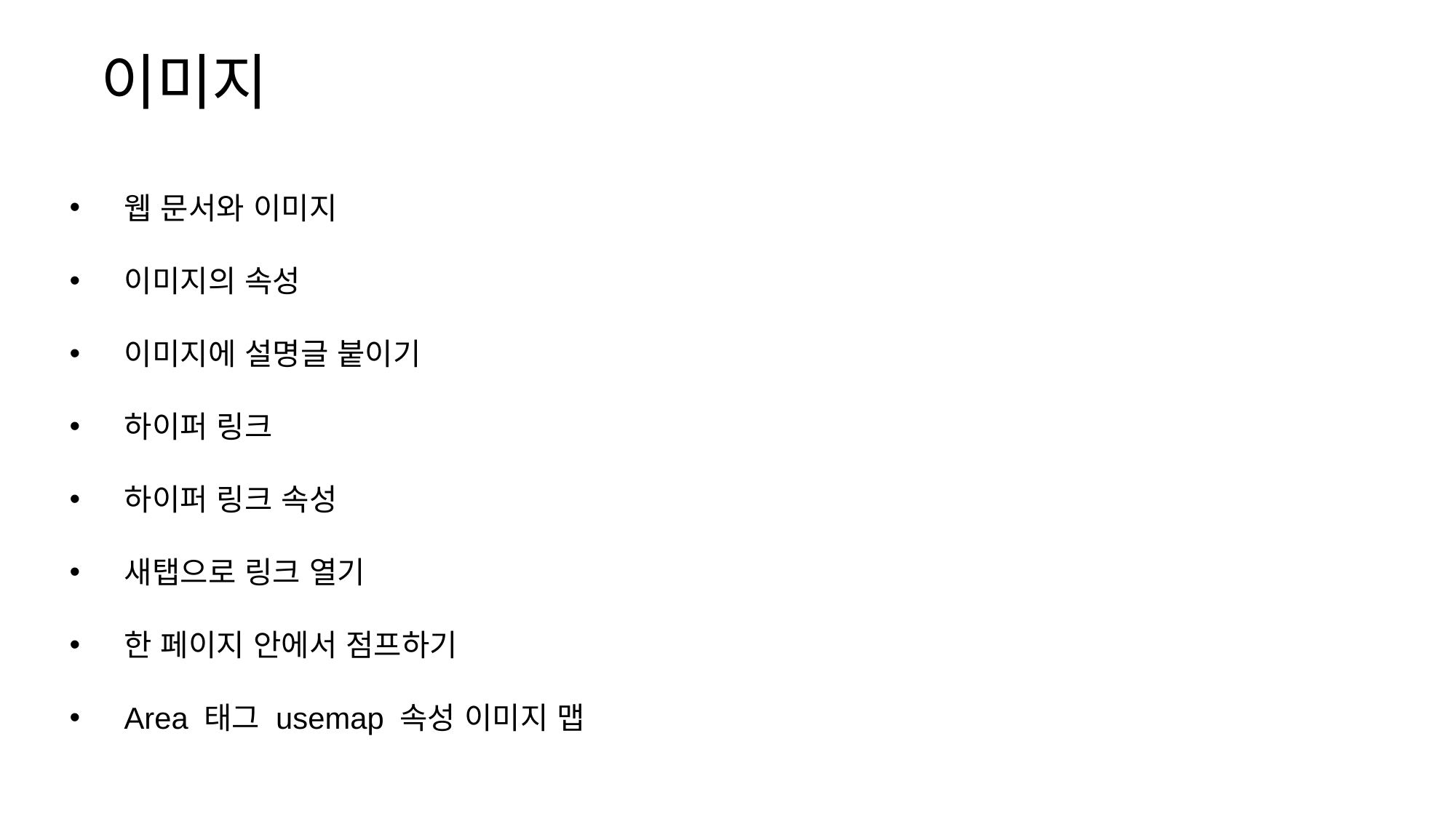

이미지

웹 문서와 이미지

이미지의 속성

이미지에 설명글 붙이기

하이퍼 링크

하이퍼 링크 속성

새탭으로 링크 열기

한 페이지 안에서 점프하기

Area 태그 usemap 속성 이미지 맵